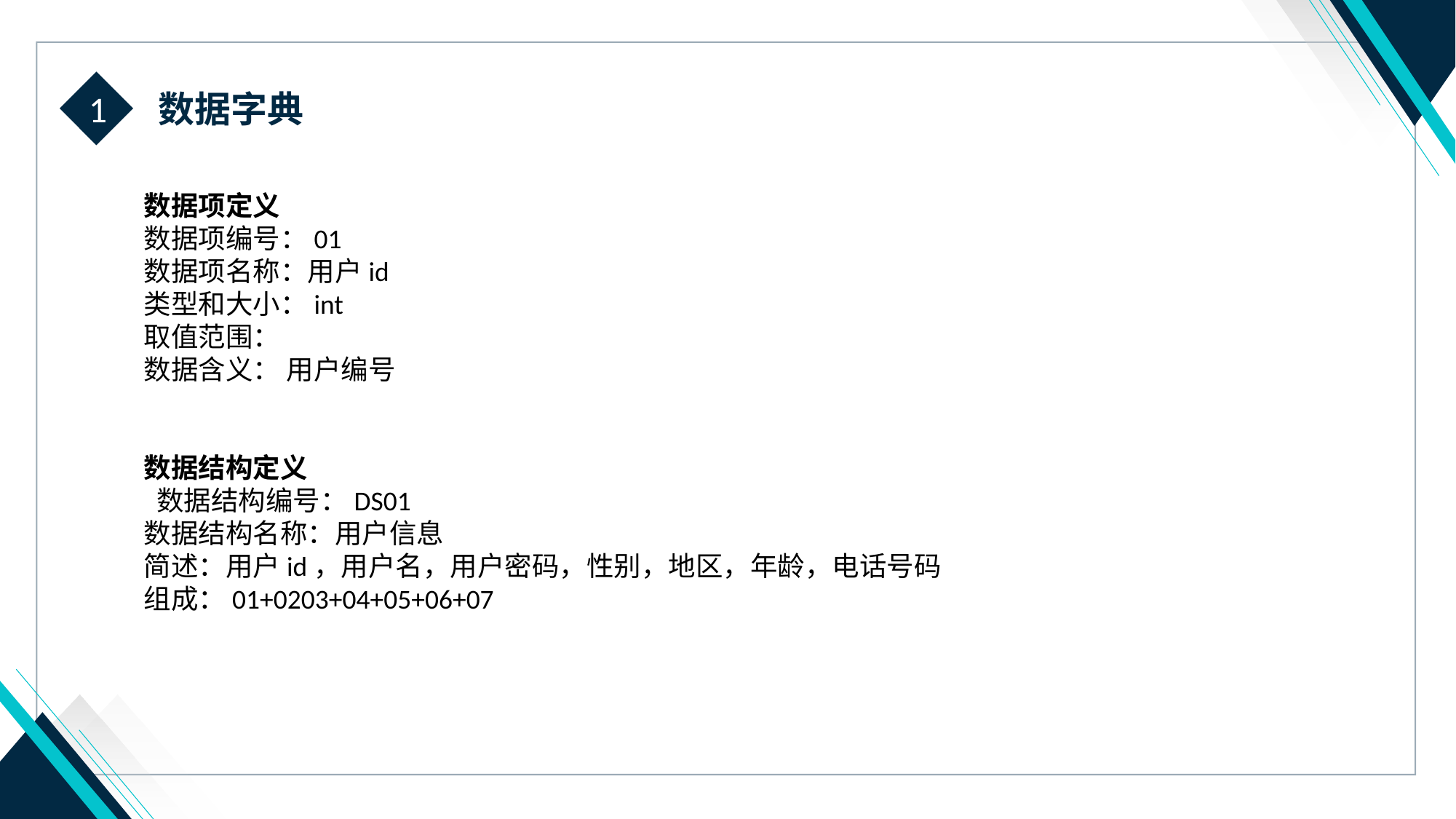

1
数据字典
数据项定义
数据项编号：01
数据项名称：用户id
类型和大小：int
取值范围：
数据含义： 用户编号

数据结构定义
 数据结构编号：DS01
数据结构名称：用户信息
简述：用户id，用户名，用户密码，性别，地区，年龄，电话号码
组成：01+0203+04+05+06+07